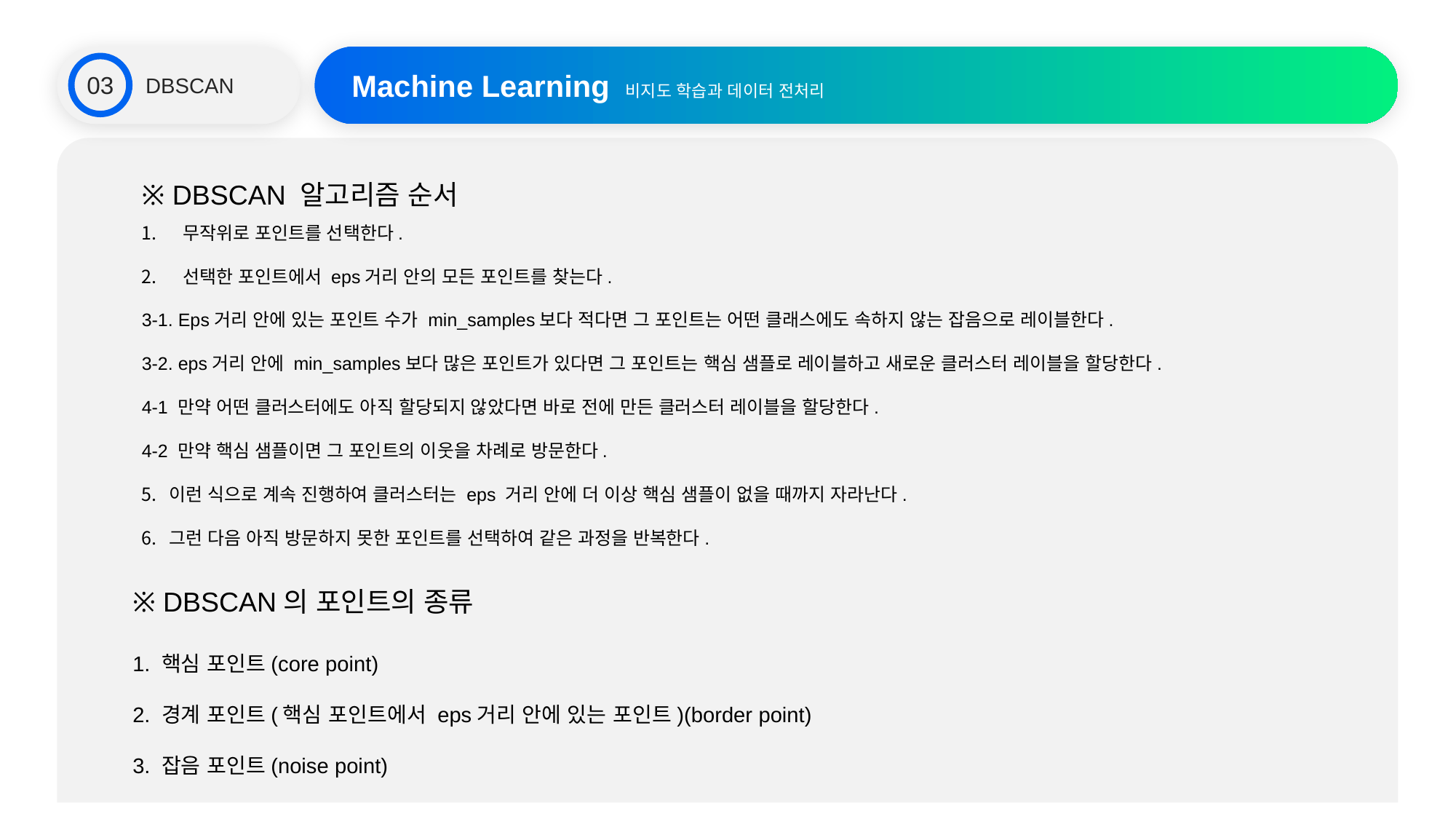

DBSCAN
Machine Learning 비지도 학습과 데이터 전처리
03

※ DBSCAN 알고리즘 순서
무작위로 포인트를 선택한다.

선택한 포인트에서 eps거리 안의 모든 포인트를 찾는다.

3-1. Eps거리 안에 있는 포인트 수가 min_samples보다 적다면 그 포인트는 어떤 클래스에도 속하지 않는 잡음으로 레이블한다.

3-2. eps거리 안에 min_samples보다 많은 포인트가 있다면 그 포인트는 핵심 샘플로 레이블하고 새로운 클러스터 레이블을 할당한다.

4-1 만약 어떤 클러스터에도 아직 할당되지 않았다면 바로 전에 만든 클러스터 레이블을 할당한다.

4-2 만약 핵심 샘플이면 그 포인트의 이웃을 차례로 방문한다.

이런 식으로 계속 진행하여 클러스터는 eps 거리 안에 더 이상 핵심 샘플이 없을 때까지 자라난다.

그런 다음 아직 방문하지 못한 포인트를 선택하여 같은 과정을 반복한다.
※ DBSCAN의 포인트의 종류

1. 핵심 포인트(core point)

2. 경계 포인트(핵심 포인트에서 eps거리 안에 있는 포인트)(border point)

3. 잡음 포인트(noise point)